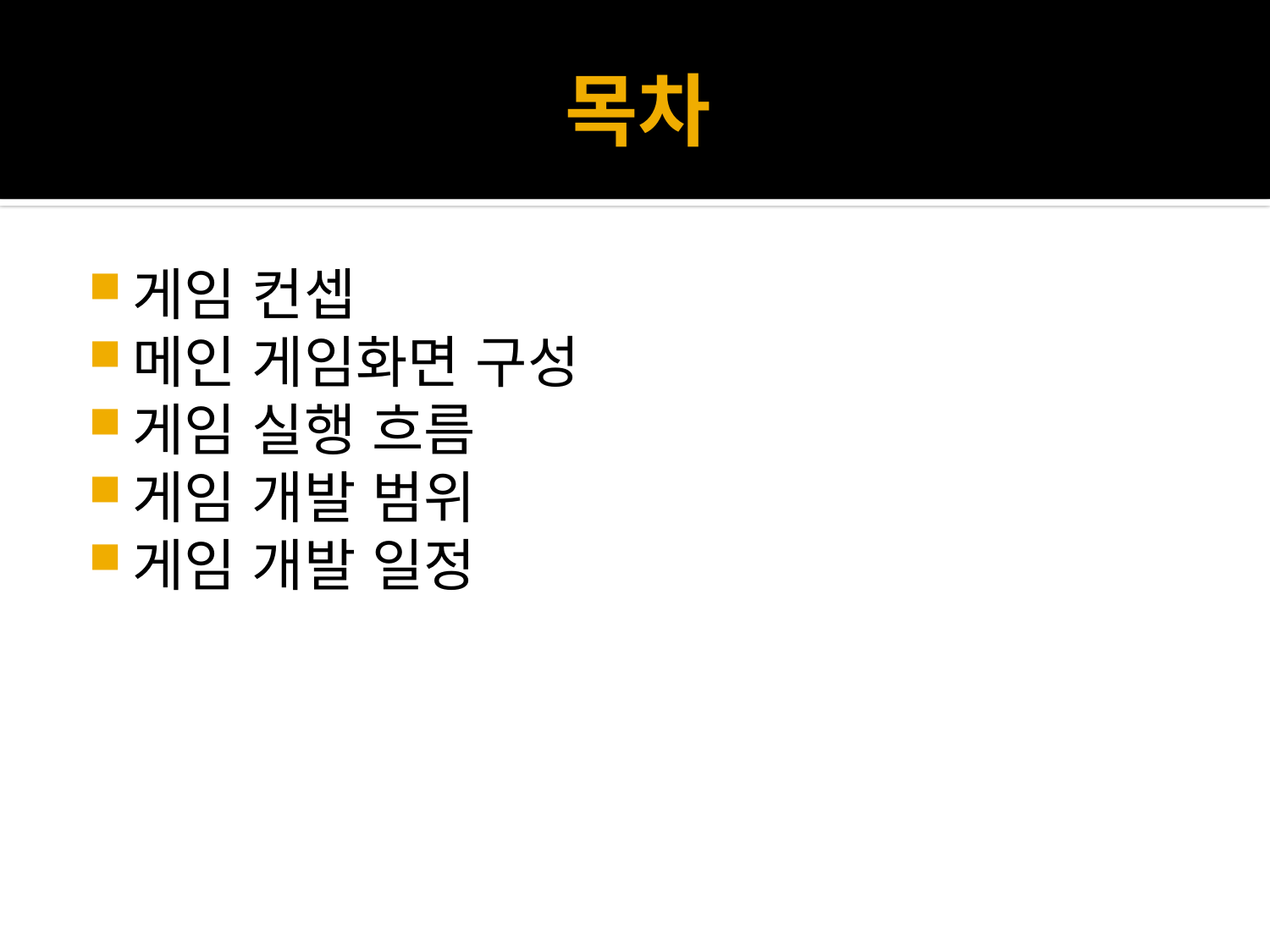

# 목차
게임 컨셉
메인 게임화면 구성
게임 실행 흐름
게임 개발 범위
게임 개발 일정